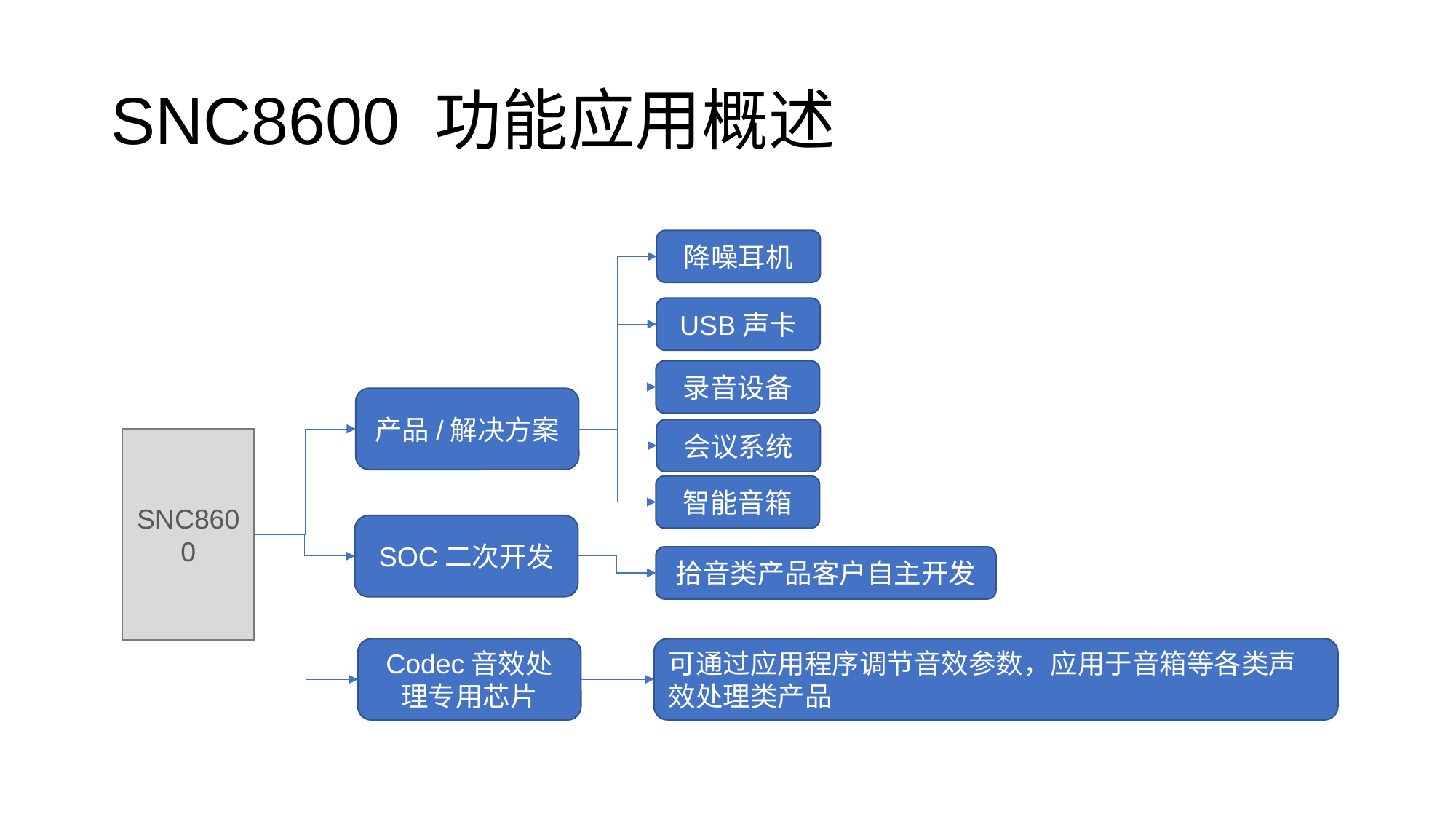

# SNC8600 功能应用概述
降噪耳机
USB声卡
录音设备
产品/解决方案
会议系统
SNC8600
智能音箱
SOC二次开发
拾音类产品客户自主开发
可通过应用程序调节音效参数，应用于音箱等各类声效处理类产品
Codec音效处理专用芯片